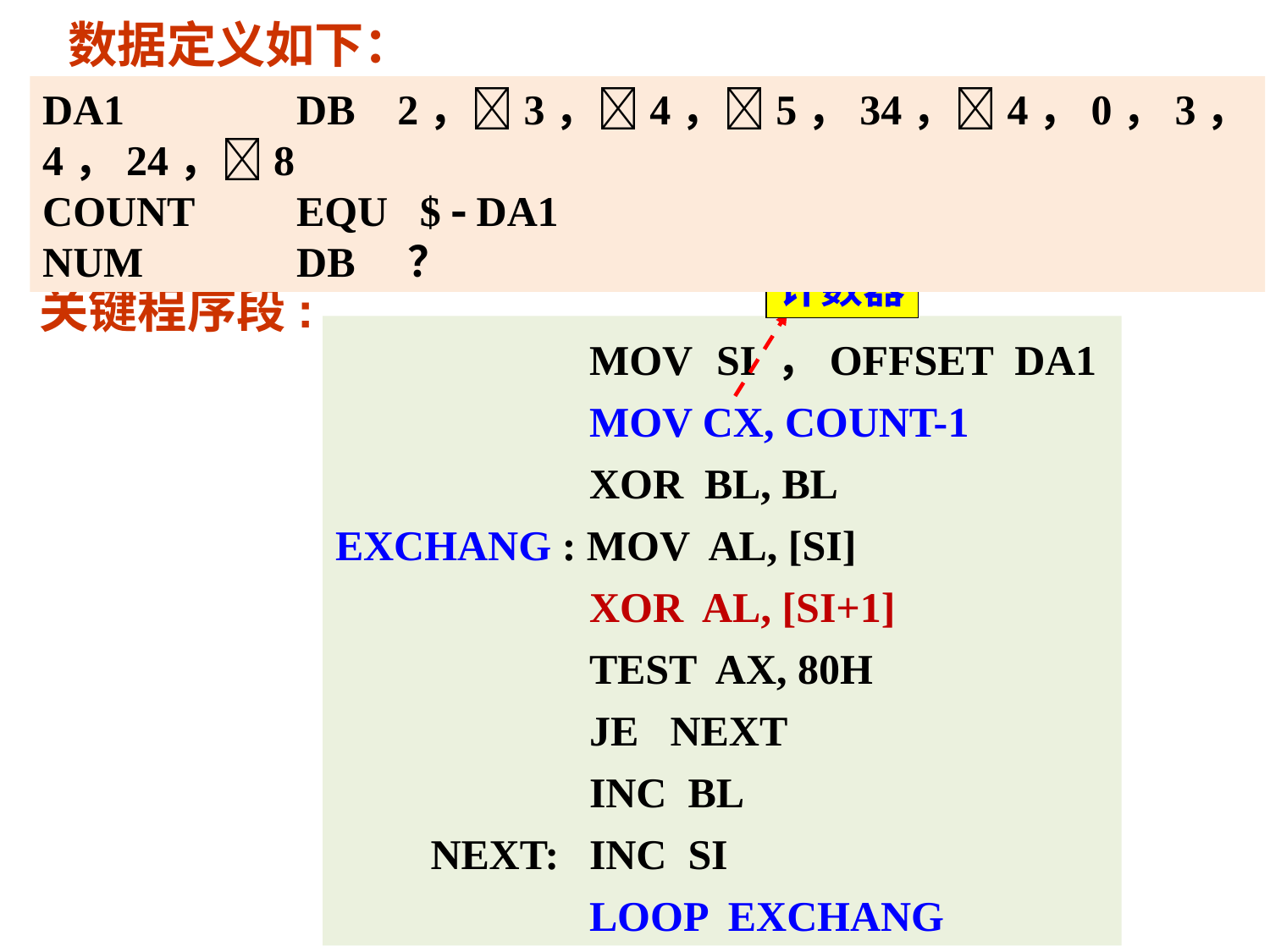

数据定义如下：
DA1		DB    2，−3，−4，−5，34，−4，0，3，4，24，−8
COUNT 	EQU   $ − DA1
NUM		DB    ？
计数器
关键程序段:

		MOV	SI ，OFFSET  DA1
		MOV CX, COUNT-1
		XOR  BL, BL
EXCHANG : MOV  AL, [SI]
           		XOR  AL, [SI+1]
           		TEST  AX, 80H
           		JE   NEXT
           		INC  BL
         NEXT: 	INC  SI
             	LOOP  EXCHANG